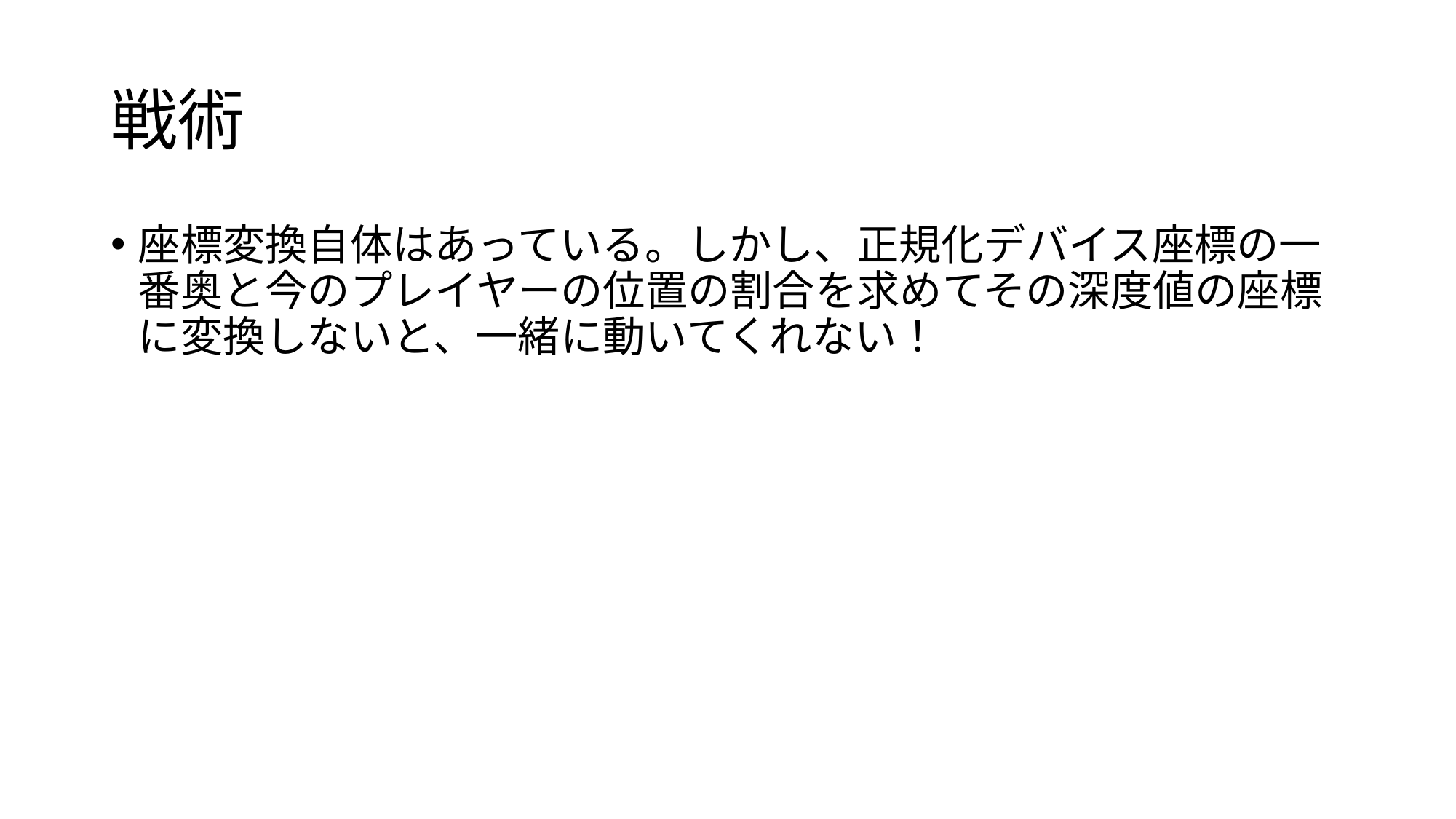

# 戦術
座標変換自体はあっている。しかし、正規化デバイス座標の一番奥と今のプレイヤーの位置の割合を求めてその深度値の座標に変換しないと、一緒に動いてくれない！